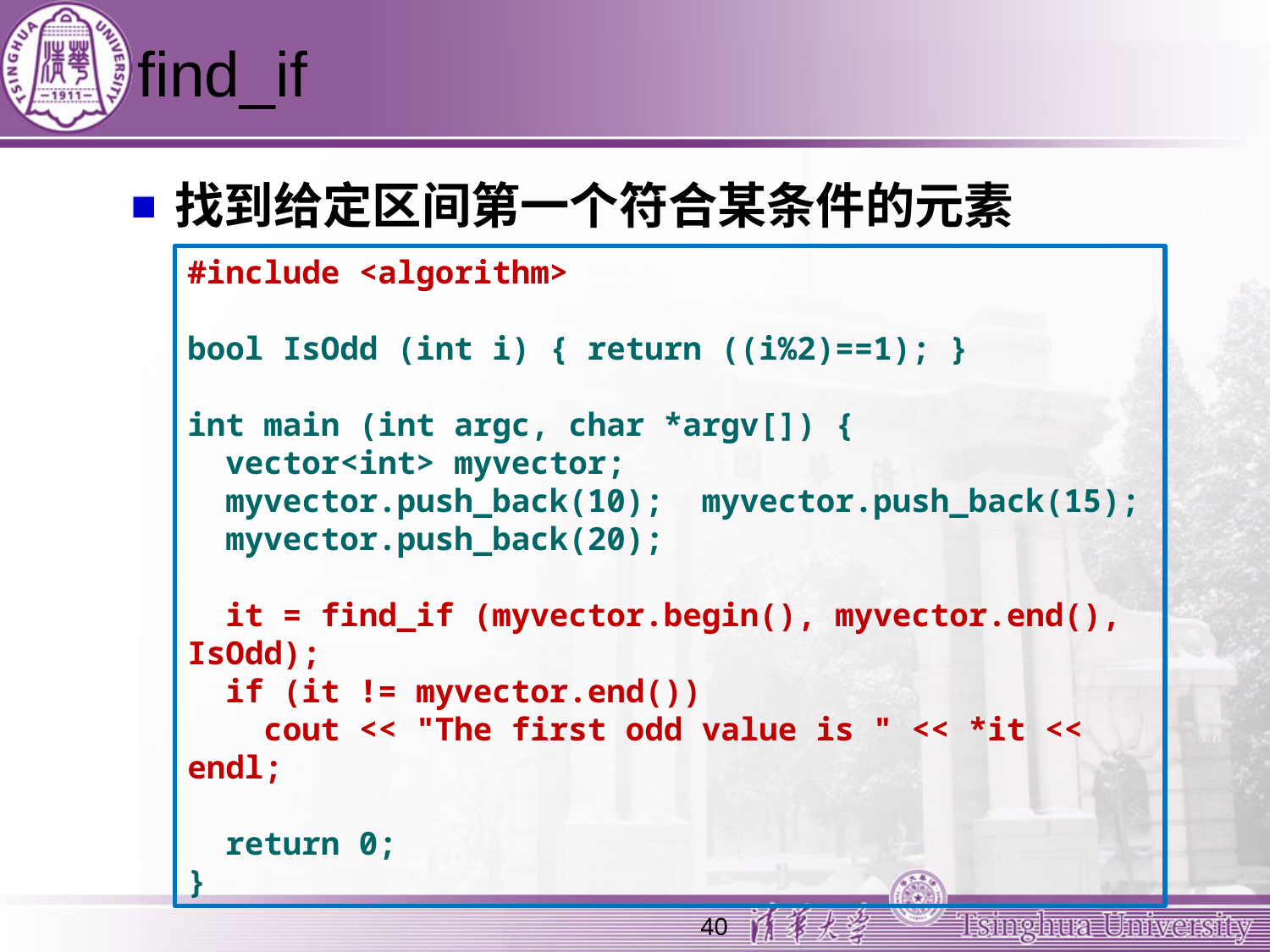

# find_if
找到给定区间第一个符合某条件的元素

#include <algorithm>

bool IsOdd (int i) { return ((i%2)==1); }

int main (int argc, char *argv[]) {
  vector<int> myvector;
  myvector.push_back(10);  myvector.push_back(15);
  myvector.push_back(20);

  it = find_if (myvector.begin(), myvector.end(), IsOdd);
  if (it != myvector.end())
    cout << "The first odd value is " << *it << endl;

  return 0;
}
40